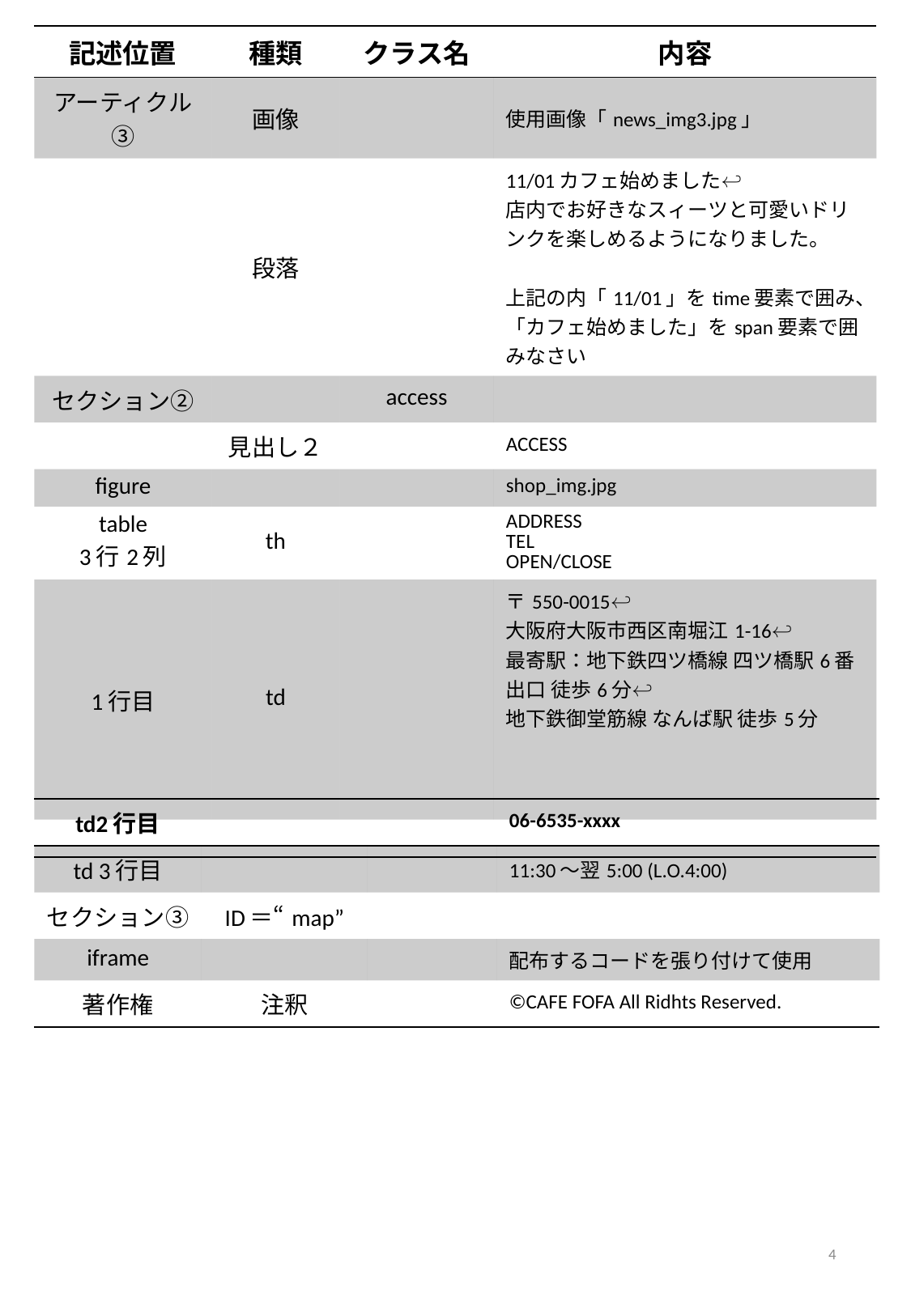

| 記述位置 | 種類 | クラス名 | 内容 |
| --- | --- | --- | --- |
| アーティクル③ | 画像 |  | 使用画像「news\_img3.jpg」 |
|  | 段落 |  | 11/01カフェ始めました↩ 店内でお好きなスィーツと可愛いドリンクを楽しめるようになりました。 上記の内「11/01」をtime要素で囲み、「カフェ始めました」をspan要素で囲みなさい |
| セクション② |  | access |  |
|  | 見出し２ |  | ACCESS |
| figure |  |  | shop\_img.jpg |
| table 3行2列 | th |  | ADDRESS TEL OPEN/CLOSE |
| 1行目 | td |  | 〒550-0015↩ 大阪府大阪市西区南堀江1-16↩ 最寄駅：地下鉄四ツ橋線 四ツ橋駅6番出口 徒歩6分↩ 地下鉄御堂筋線 なんば駅 徒歩5分 |
|  |  |  |  |
| td2行目 |  |  | 06-6535-xxxx |
| --- | --- | --- | --- |
| td 3行目 |  |  | 11:30～翌5:00 (L.O.4:00) |
| セクション③ | ID＝“map” |  |  |
| iframe |  |  | 配布するコードを張り付けて使用 |
| 著作権 | 注釈 |  | ©︎CAFE FOFA All Ridhts Reserved. |
4